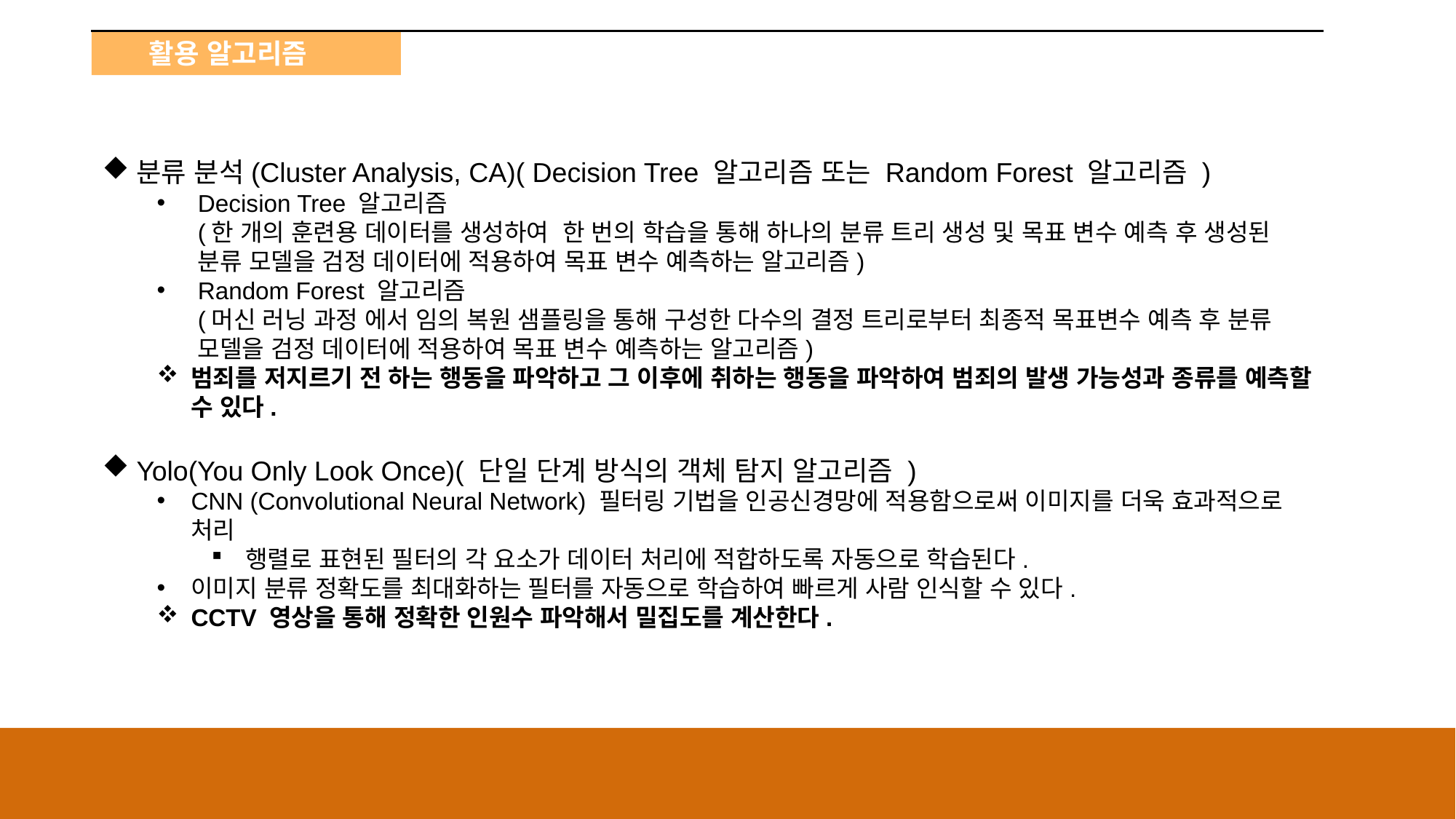

활용 알고리즘
분류 분석(Cluster Analysis, CA)( Decision Tree 알고리즘 또는 Random Forest 알고리즘 )
Decision Tree 알고리즘
(한 개의 훈련용 데이터를 생성하여  한 번의 학습을 통해 하나의 분류 트리 생성 및 목표 변수 예측 후 생성된 분류 모델을 검정 데이터에 적용하여 목표 변수 예측하는 알고리즘)
Random Forest 알고리즘
(머신 러닝 과정 에서 임의 복원 샘플링을 통해 구성한 다수의 결정 트리로부터 최종적 목표변수 예측 후 분류 모델을 검정 데이터에 적용하여 목표 변수 예측하는 알고리즘)
범죄를 저지르기 전 하는 행동을 파악하고 그 이후에 취하는 행동을 파악하여 범죄의 발생 가능성과 종류를 예측할 수 있다.

Yolo(You Only Look Once)( 단일 단계 방식의 객체 탐지 알고리즘 )
CNN (Convolutional Neural Network) 필터링 기법을 인공신경망에 적용함으로써 이미지를 더욱 효과적으로 처리
행렬로 표현된 필터의 각 요소가 데이터 처리에 적합하도록 자동으로 학습된다.
이미지 분류 정확도를 최대화하는 필터를 자동으로 학습하여 빠르게 사람 인식할 수 있다.
CCTV 영상을 통해 정확한 인원수 파악해서 밀집도를 계산한다.